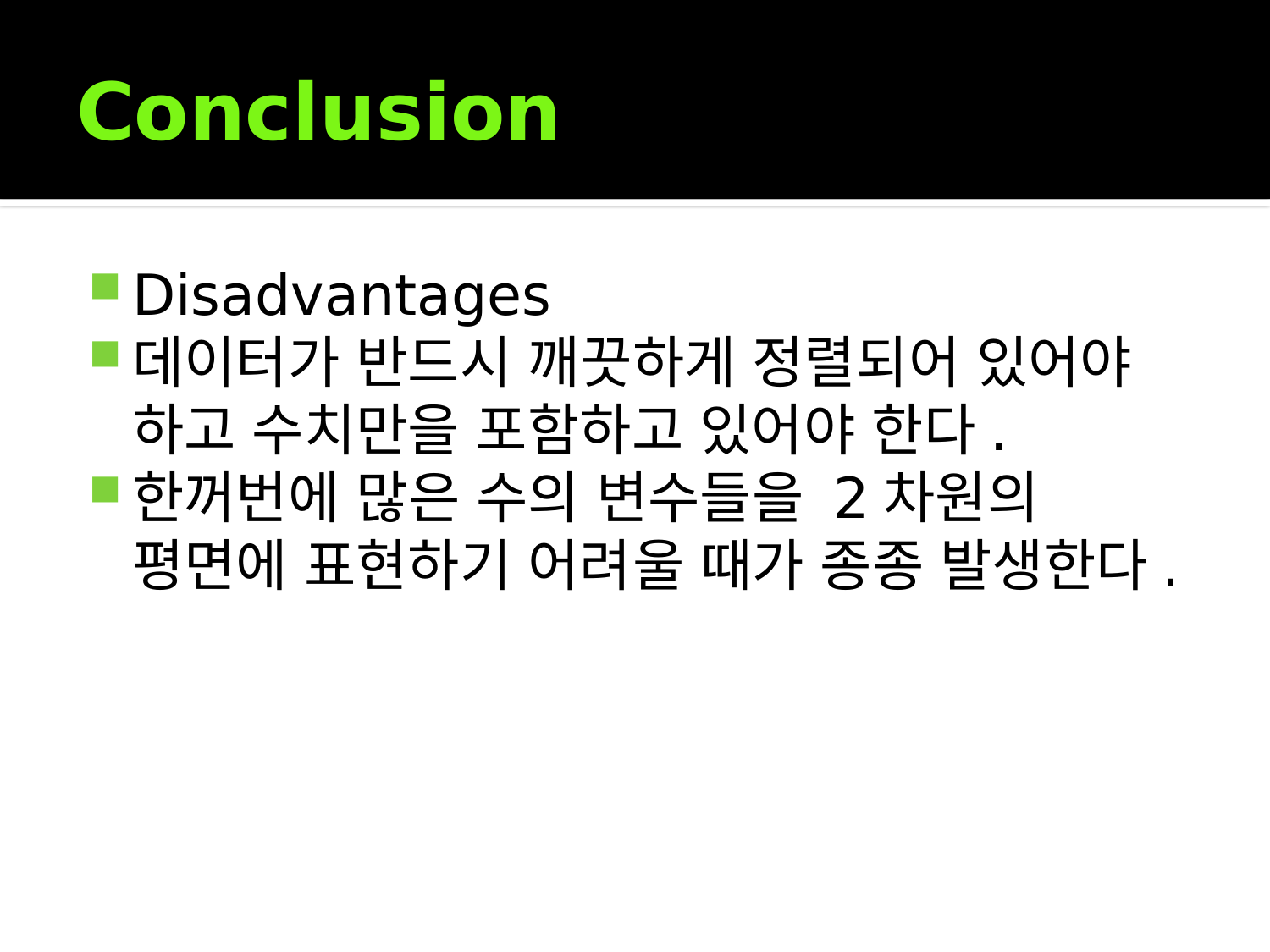

# Conclusion
Disadvantages
데이터가 반드시 깨끗하게 정렬되어 있어야 하고 수치만을 포함하고 있어야 한다.
한꺼번에 많은 수의 변수들을 2차원의 평면에 표현하기 어려울 때가 종종 발생한다.